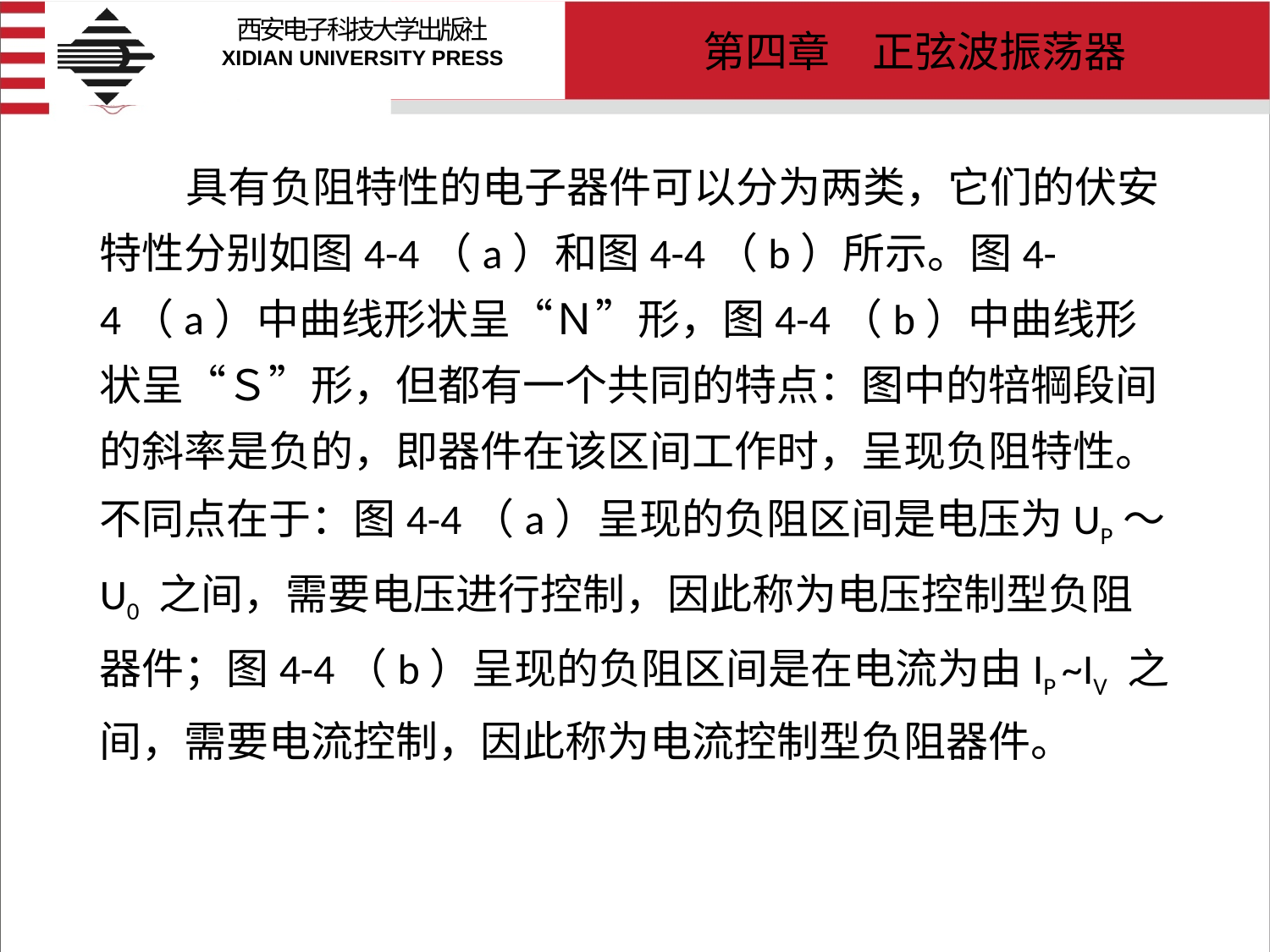

# 具有负阻特性的电子器件可以分为两类，它们的伏安特性分别如图4-4（a）和图4-4（b）所示。图4-4（a）中曲线形状呈“Ｎ”形，图4-4（b）中曲线形状呈“Ｓ”形，但都有一个共同的特点：图中的犃犅段间的斜率是负的，即器件在该区间工作时，呈现负阻特性。不同点在于：图4-4（a）呈现的负阻区间是电压为UP～U0 之间，需要电压进行控制，因此称为电压控制型负阻器件；图4-4（b）呈现的负阻区间是在电流为由IP ~IV 之间，需要电流控制，因此称为电流控制型负阻器件。